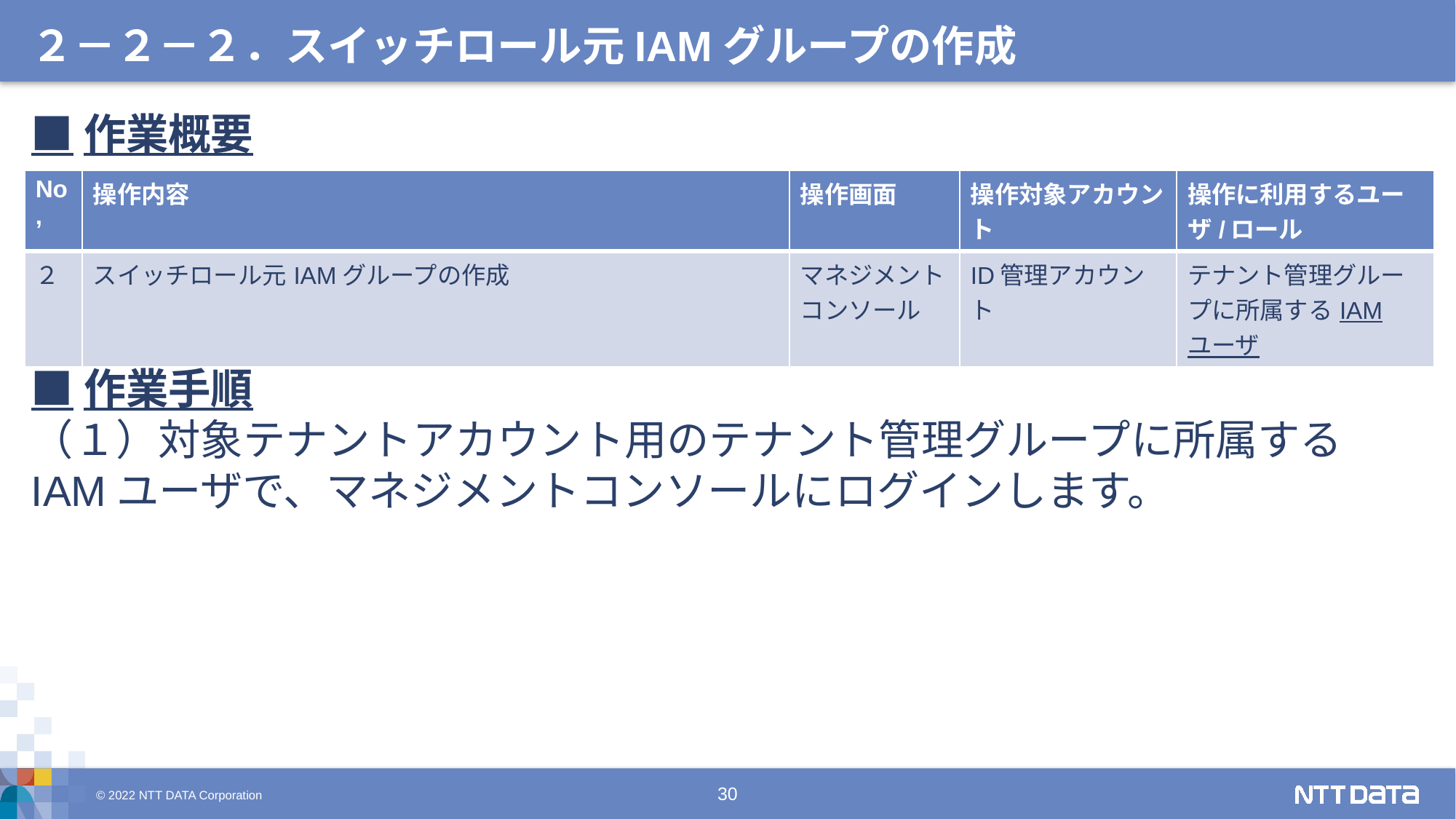

２－２－２．スイッチロール元IAMグループの作成
■作業概要

■作業手順
（１）対象テナントアカウント用のテナント管理グループに所属するIAMユーザで、マネジメントコンソールにログインします。

| No, | 操作内容 | 操作画面 | 操作対象アカウント | 操作に利用するユーザ/ロール |
| --- | --- | --- | --- | --- |
| ２ | スイッチロール元IAMグループの作成 | マネジメント コンソール | ID管理アカウント | テナント管理グループに所属するIAMユーザ |